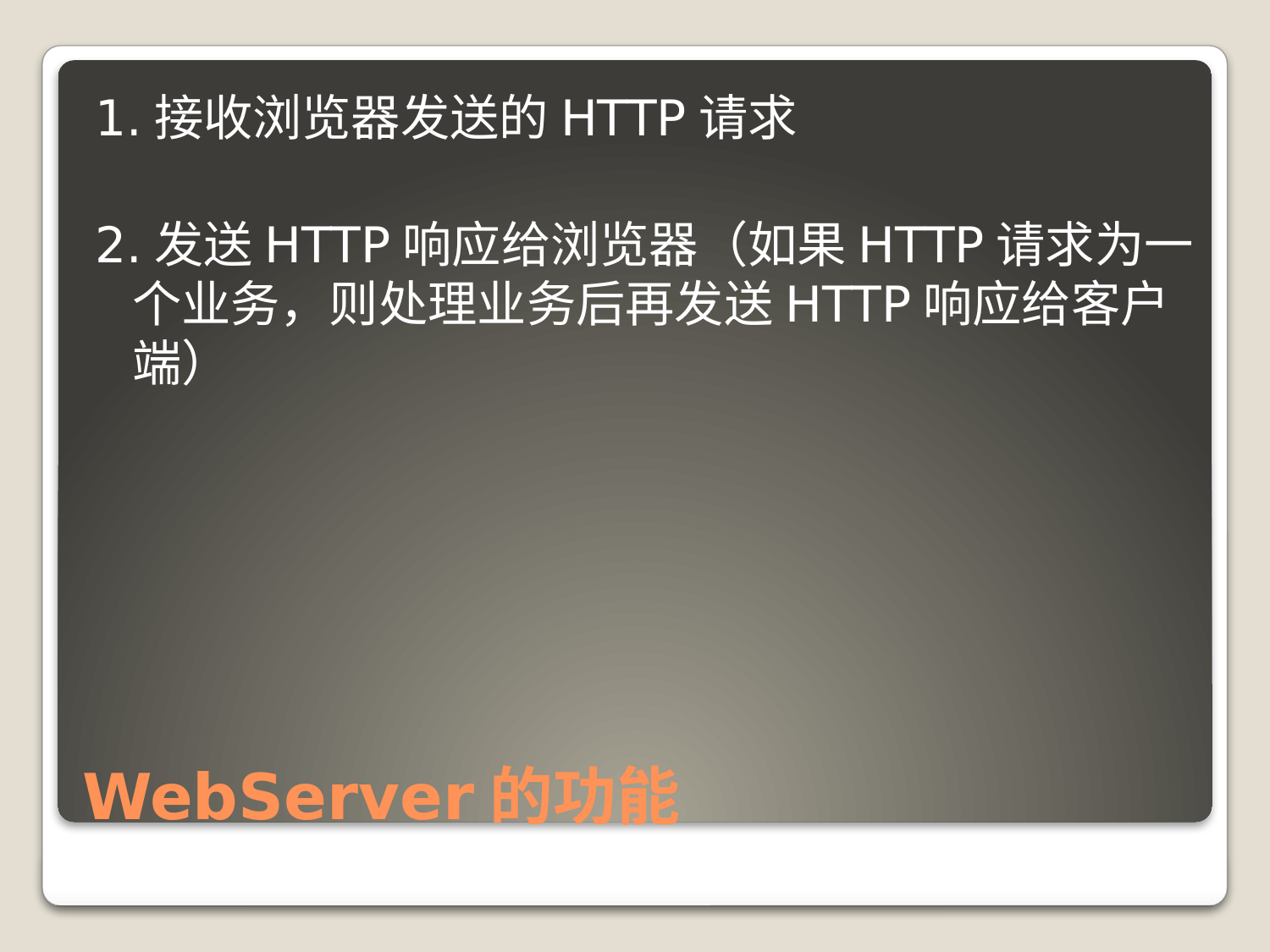

1.接收浏览器发送的HTTP请求

2.发送HTTP响应给浏览器（如果HTTP请求为一个业务，则处理业务后再发送HTTP响应给客户端）
# WebServer的功能